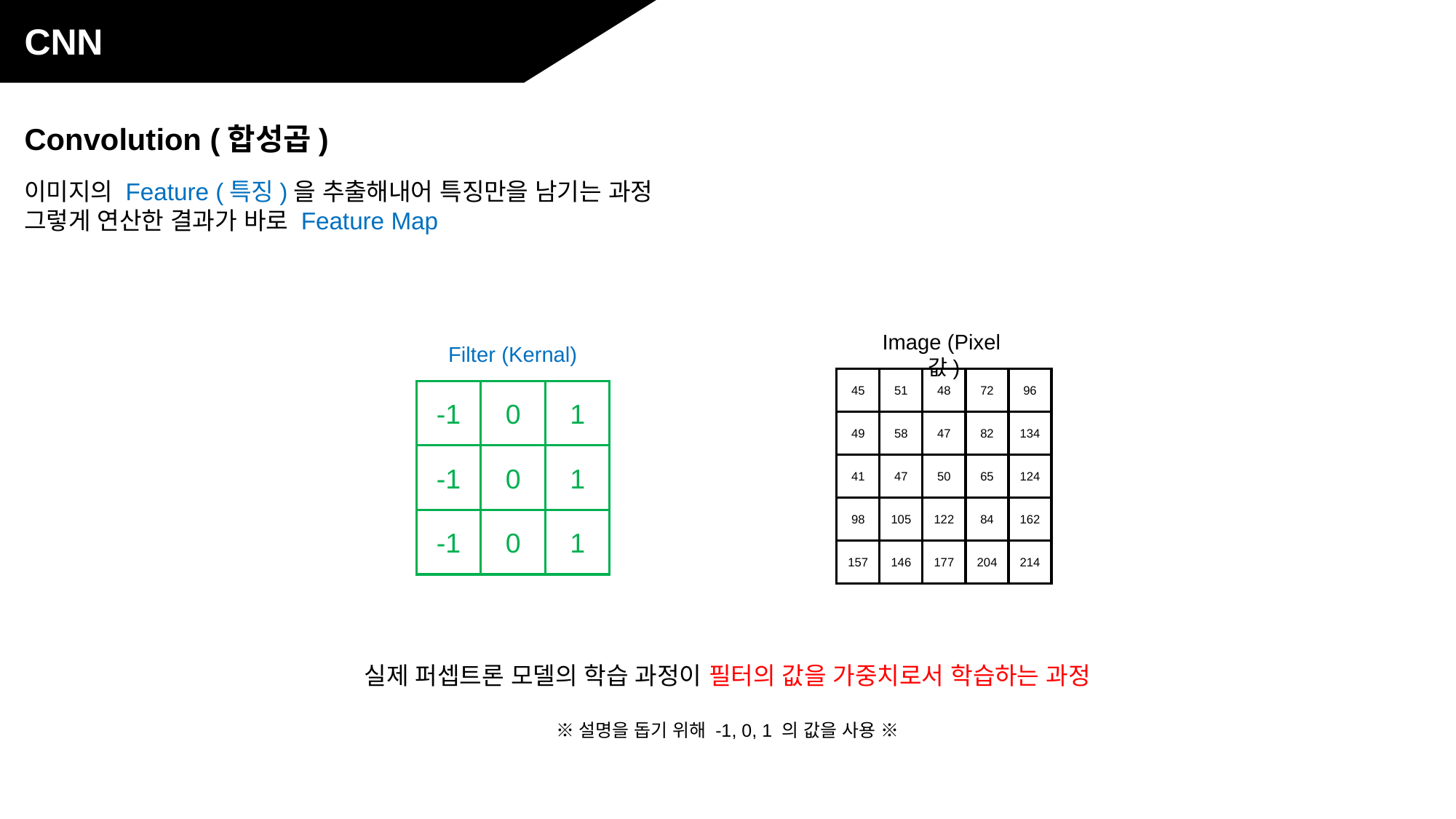

CNN
Convolution (합성곱)
이미지의 Feature (특징)을 추출해내어 특징만을 남기는 과정
그렇게 연산한 결과가 바로 Feature Map
Image (Pixel값)
Filter (Kernal)
45
51
48
72
96
49
58
47
82
134
41
47
50
65
124
98
105
122
84
162
157
146
177
204
214
-1
0
1
-1
0
1
-1
0
1
실제 퍼셉트론 모델의 학습 과정이 필터의 값을 가중치로서 학습하는 과정

※설명을 돕기 위해 -1, 0, 1 의 값을 사용 ※